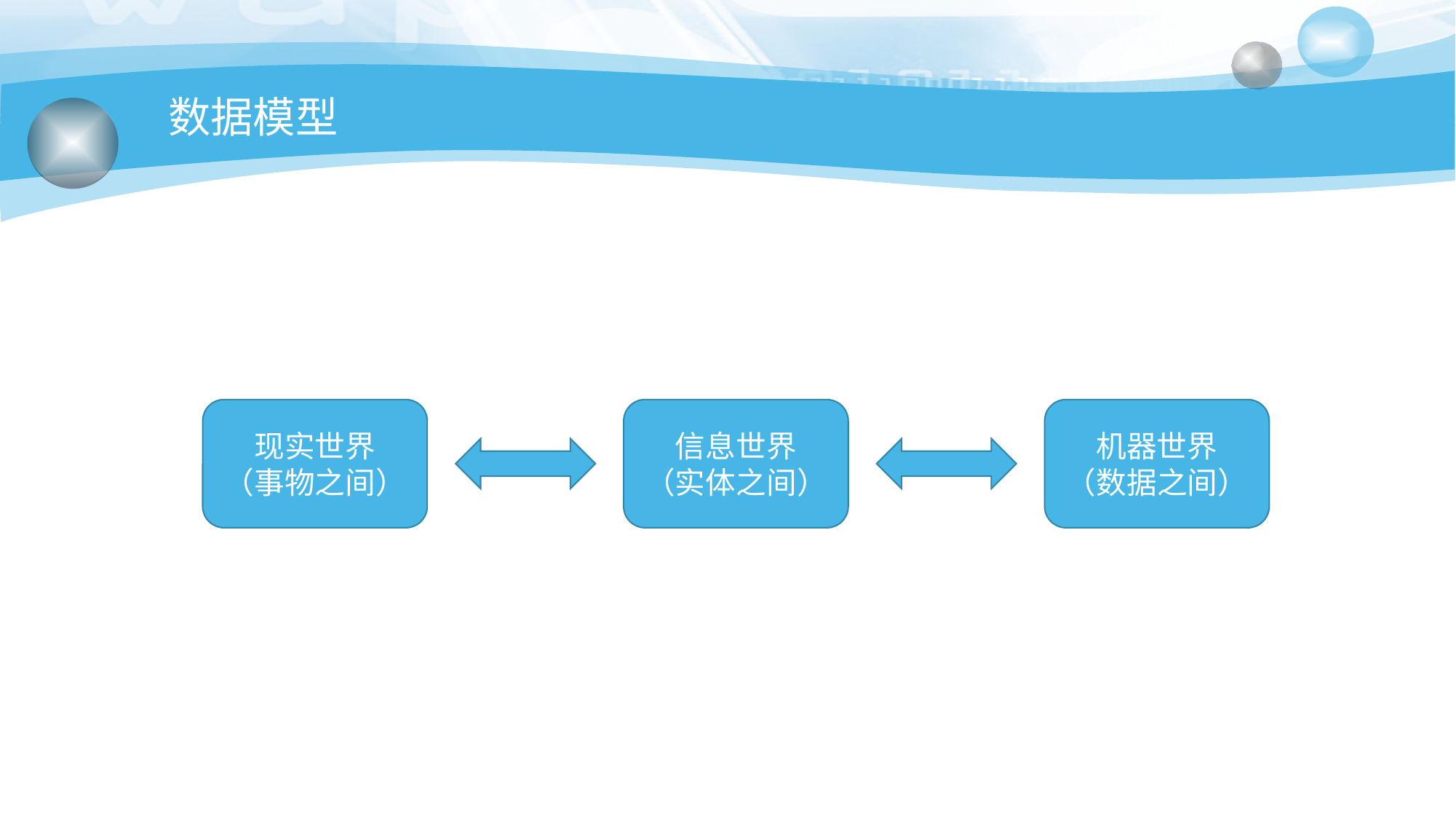

# 数据模型
现实世界
（事物之间）
信息世界
（实体之间）
机器世界
（数据之间）